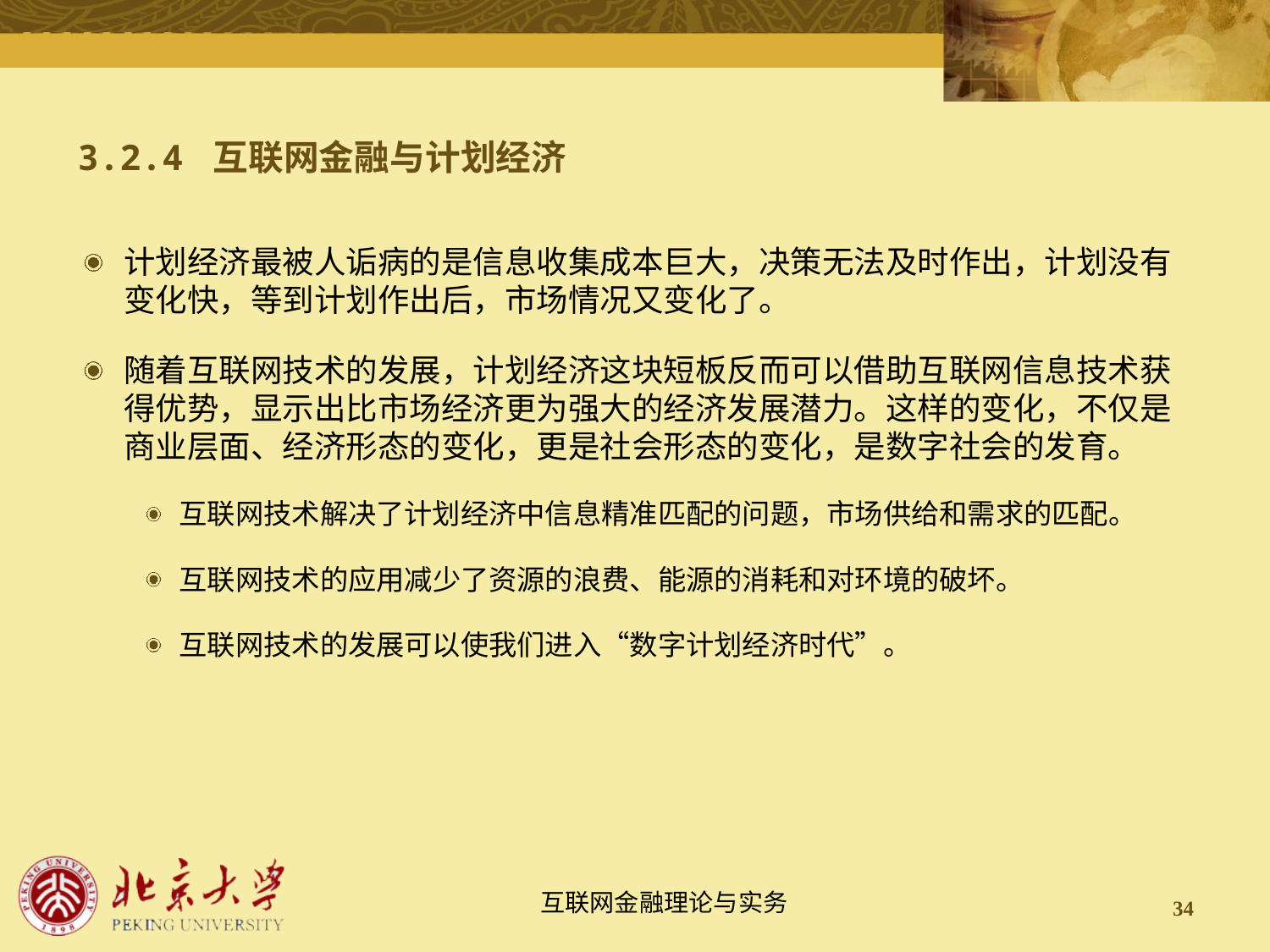

# 3.2.4 互联网金融与计划经济
计划经济最被人诟病的是信息收集成本巨大，决策无法及时作出，计划没有变化快，等到计划作出后，市场情况又变化了。
随着互联网技术的发展，计划经济这块短板反而可以借助互联网信息技术获得优势，显示出比市场经济更为强大的经济发展潜力。这样的变化，不仅是商业层面、经济形态的变化，更是社会形态的变化，是数字社会的发育。
互联网技术解决了计划经济中信息精准匹配的问题，市场供给和需求的匹配。
互联网技术的应用减少了资源的浪费、能源的消耗和对环境的破坏。
互联网技术的发展可以使我们进入“数字计划经济时代”。
34